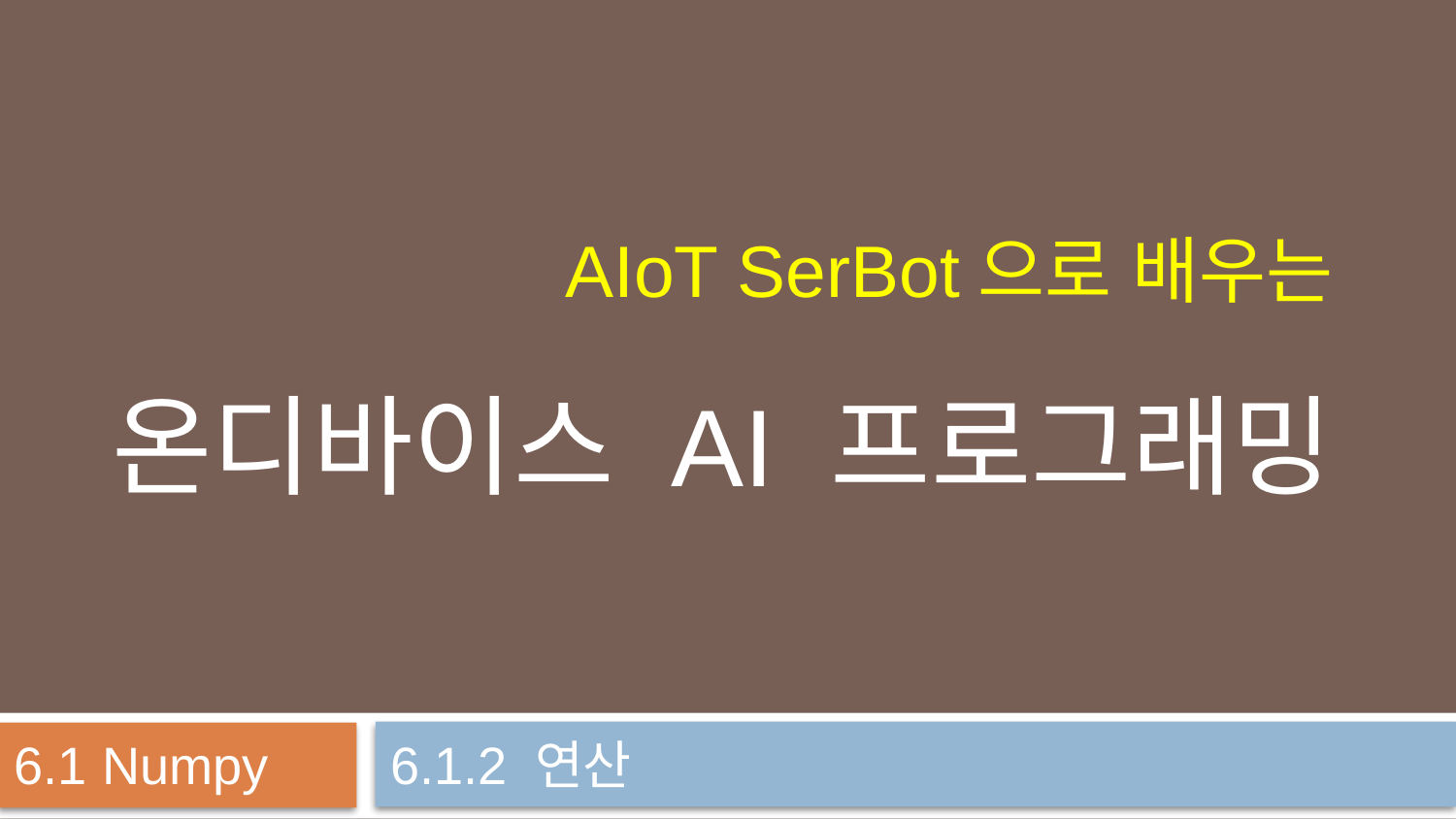

AIoT SerBot으로 배우는
온디바이스 AI 프로그래밍
6.1 Numpy
6.1.2 연산